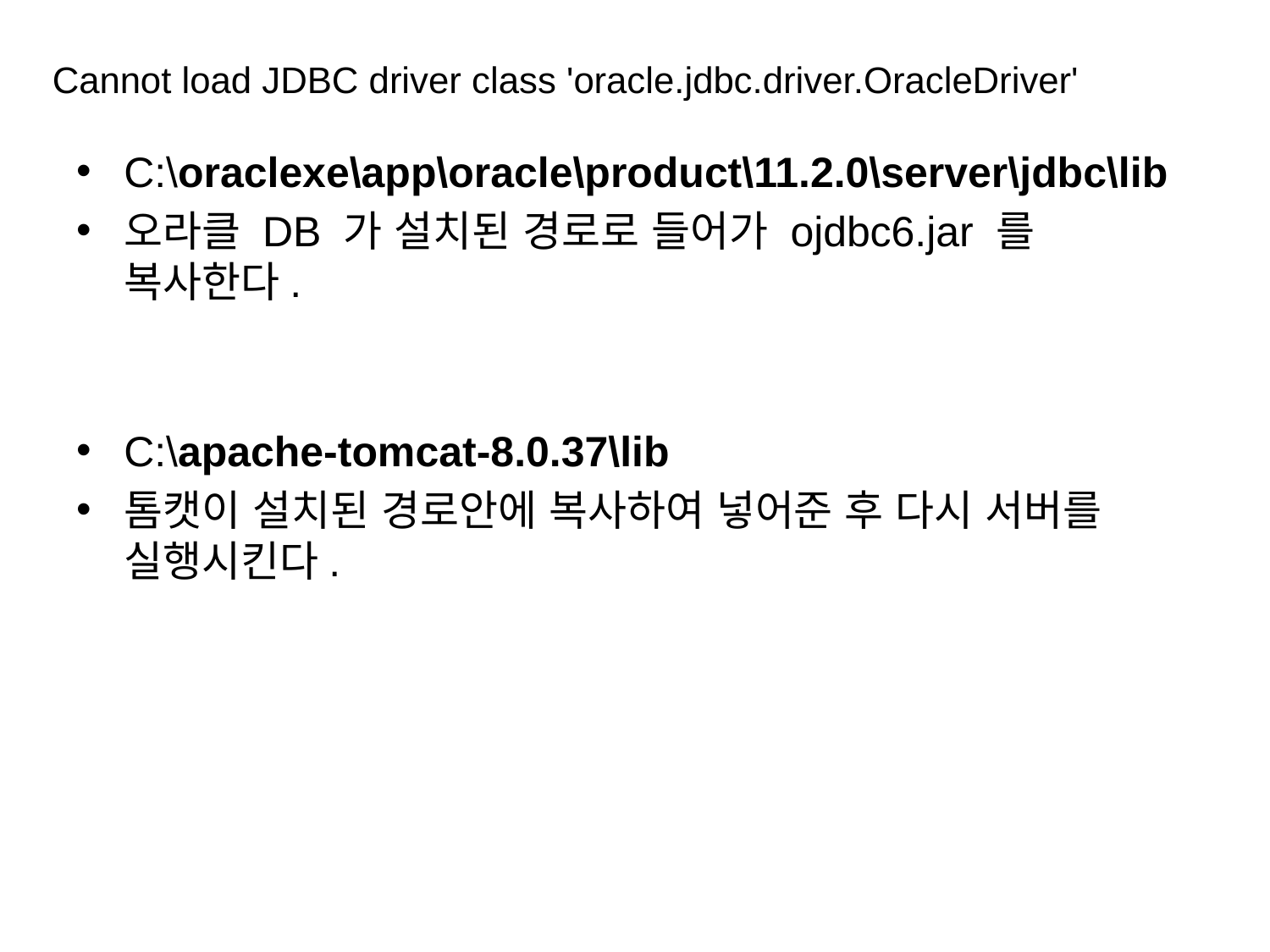

# Cannot load JDBC driver class 'oracle.jdbc.driver.OracleDriver'
C:\oraclexe\app\oracle\product\11.2.0\server\jdbc\lib
오라클 DB 가 설치된 경로로 들어가 ojdbc6.jar 를 복사한다.

C:\apache-tomcat-8.0.37\lib
톰캣이 설치된 경로안에 복사하여 넣어준 후 다시 서버를 실행시킨다.